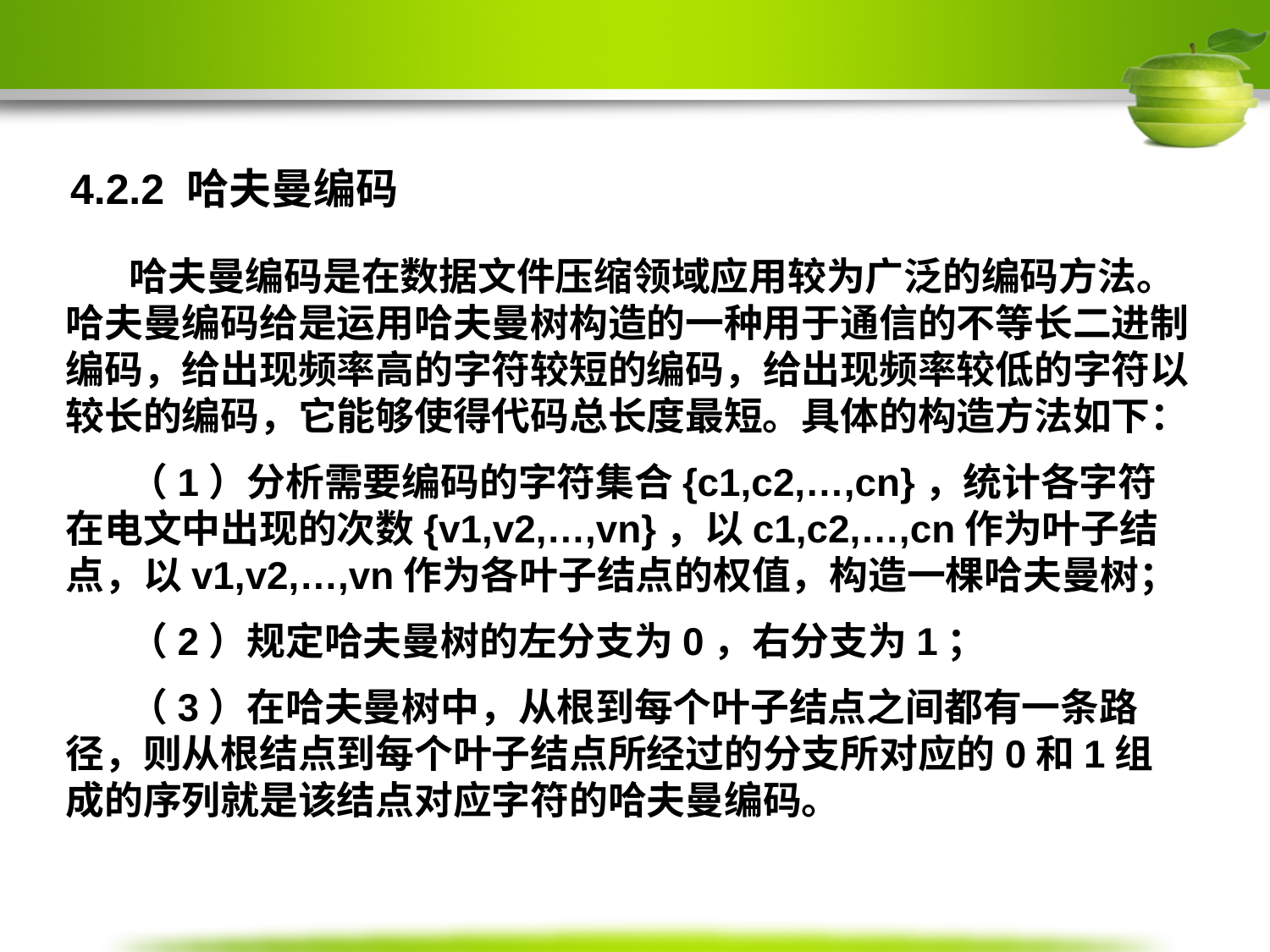

4.2.2 哈夫曼编码
哈夫曼编码是在数据文件压缩领域应用较为广泛的编码方法。哈夫曼编码给是运用哈夫曼树构造的一种用于通信的不等长二进制编码，给出现频率高的字符较短的编码，给出现频率较低的字符以较长的编码，它能够使得代码总长度最短。具体的构造方法如下：
（1）分析需要编码的字符集合{c1,c2,…,cn}，统计各字符在电文中出现的次数{v1,v2,…,vn}，以c1,c2,…,cn作为叶子结点，以v1,v2,…,vn作为各叶子结点的权值，构造一棵哈夫曼树；
（2）规定哈夫曼树的左分支为0，右分支为1；
（3）在哈夫曼树中，从根到每个叶子结点之间都有一条路径，则从根结点到每个叶子结点所经过的分支所对应的0和1组成的序列就是该结点对应字符的哈夫曼编码。